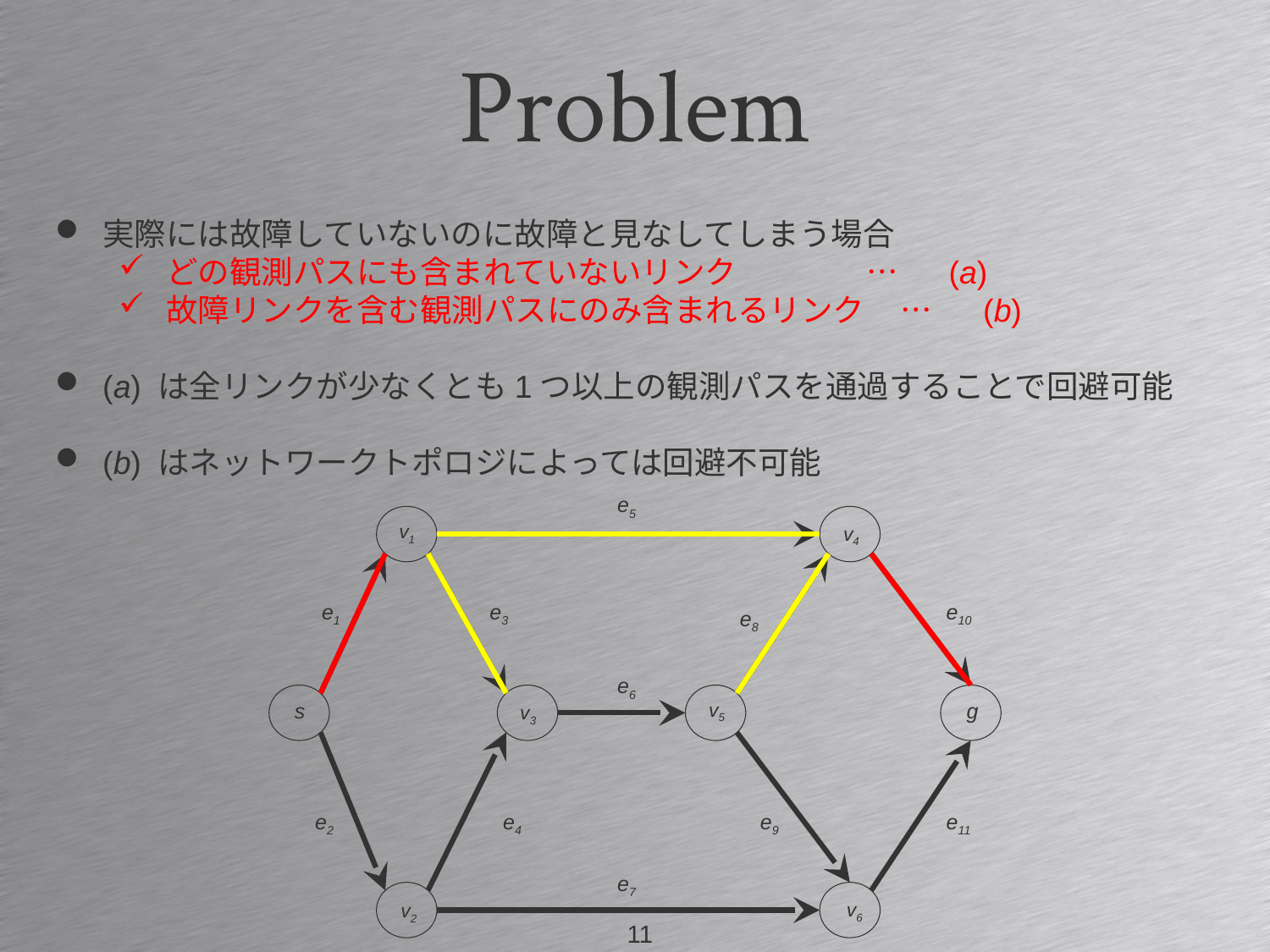

Problem
実際には故障していないのに故障と見なしてしまう場合
どの観測パスにも含まれていないリンク                  …      (a)
故障リンクを含む観測パスにのみ含まれるリンク     …      (b)

(a) は全リンクが少なくとも1つ以上の観測パスを通過することで回避可能

(b) はネットワークトポロジによっては回避不可能

e5

v1
v4
e1
e3
e10
e8
e6

s
v5
g
v3
e2
e4
e9
e11
e7

v6
v2
11